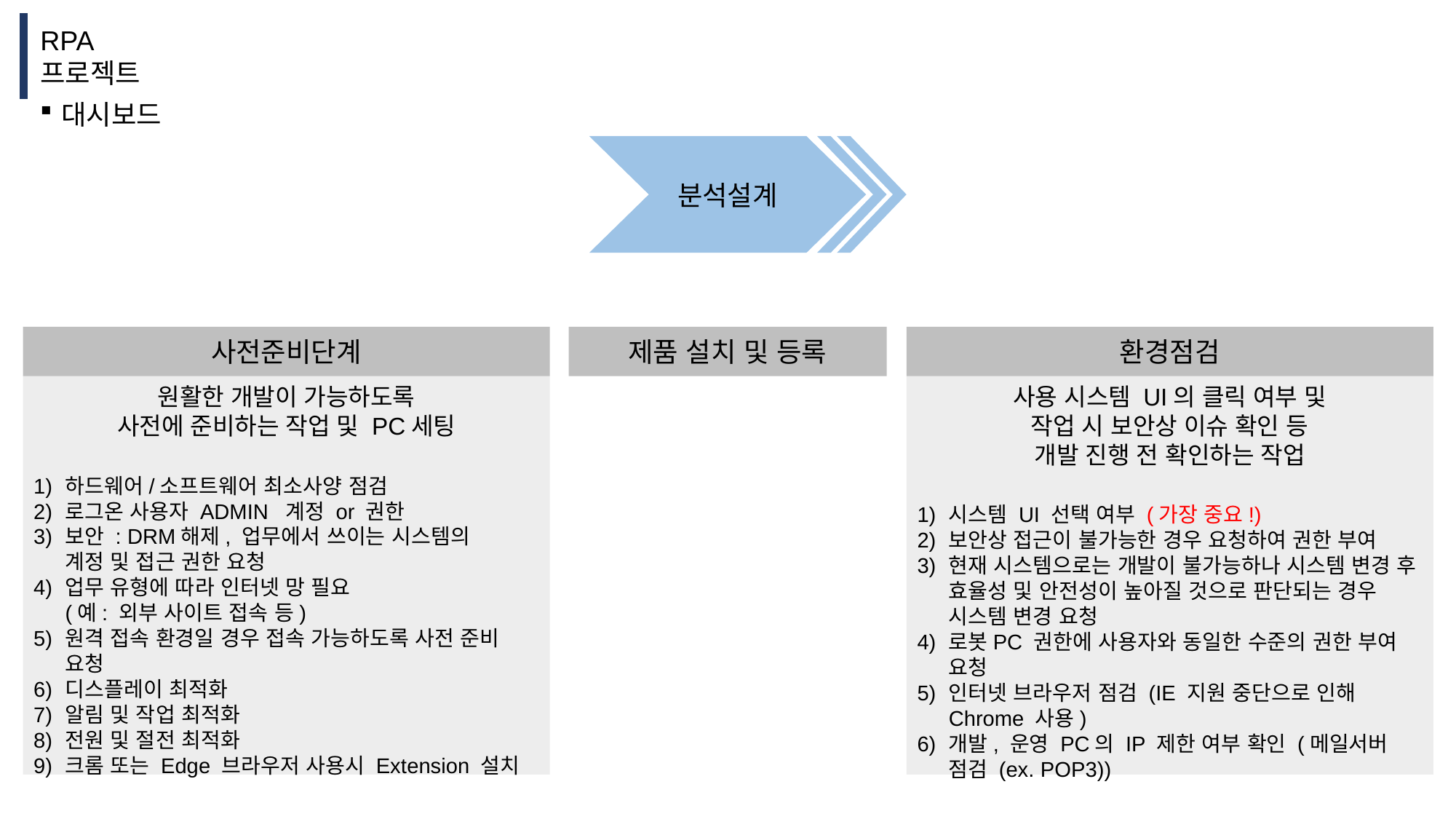

대시보드
분석설계

사전준비단계
제품 설치 및 등록
환경점검
원활한 개발이 가능하도록
사전에 준비하는 작업 및 PC세팅

하드웨어/소프트웨어 최소사양 점검
로그온 사용자 ADMIN  계정 or 권한
보안 : DRM해제, 업무에서 쓰이는 시스템의
계정 및 접근 권한 요청
업무 유형에 따라 인터넷 망 필요
(예: 외부 사이트 접속 등)
원격 접속 환경일 경우 접속 가능하도록 사전 준비 요청
디스플레이 최적화
알림 및 작업 최적화
전원 및 절전 최적화
크롬 또는 Edge 브라우저 사용시 Extension 설치
사용 시스템 UI의 클릭 여부 및
작업 시 보안상 이슈 확인 등
개발 진행 전 확인하는 작업

시스템 UI 선택 여부 (가장 중요!)
보안상 접근이 불가능한 경우 요청하여 권한 부여
현재 시스템으로는 개발이 불가능하나 시스템 변경 후 효율성 및 안전성이 높아질 것으로 판단되는 경우 시스템 변경 요청
로봇PC 권한에 사용자와 동일한 수준의 권한 부여 요청
인터넷 브라우저 점검 (IE 지원 중단으로 인해 Chrome 사용)
개발, 운영 PC의 IP 제한 여부 확인 (메일서버 점검 (ex. POP3))